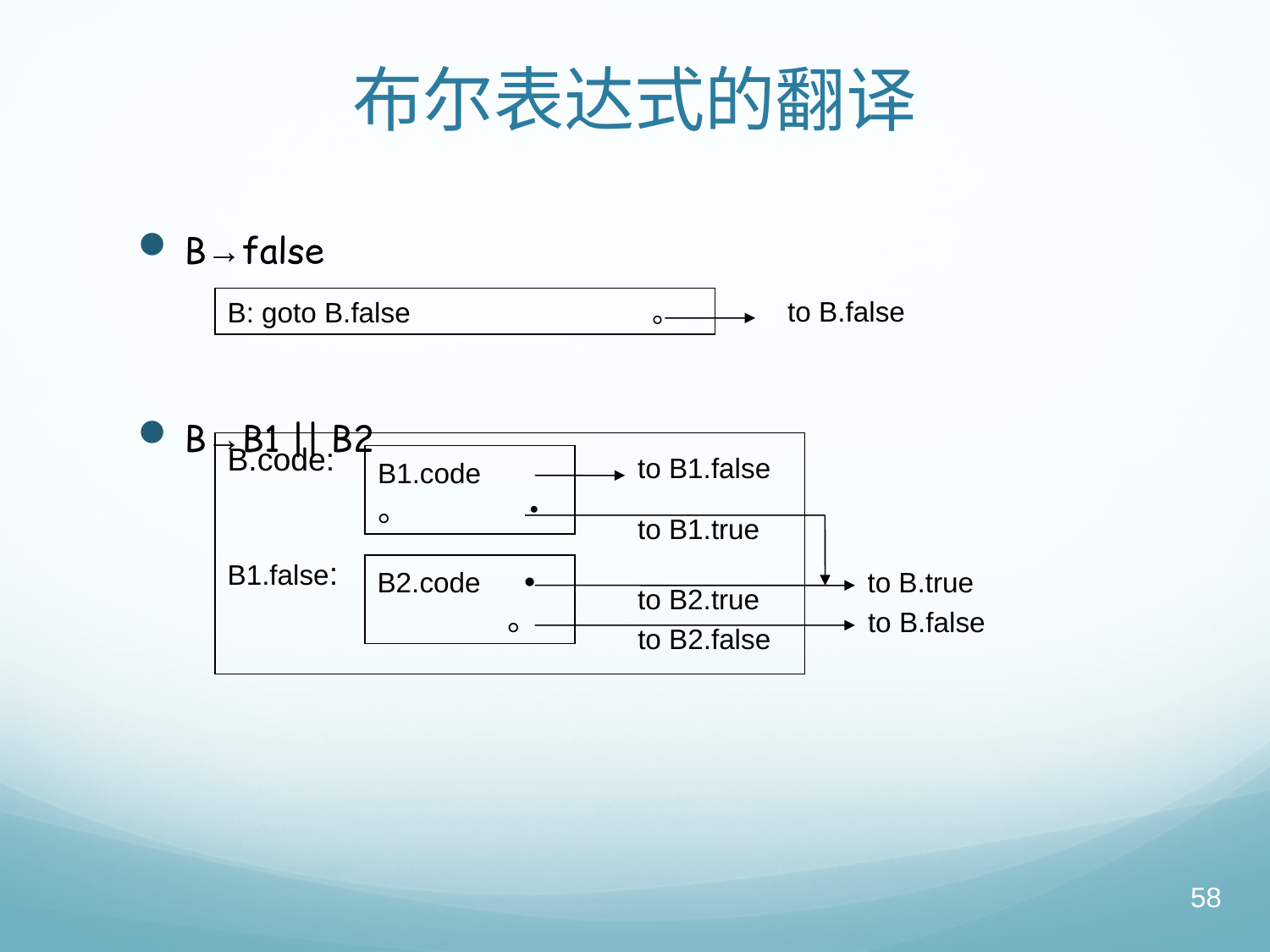

# 布尔表达式的翻译
B→false

B→B1 || B2

to B.false
B: goto B.false                              。

B.code:

B1.false:

to B1.false
B1.code     。	  •

to B1.true

B2.code     •
                 。
to B.true
to B2.true

to B.false
to B2.false

58